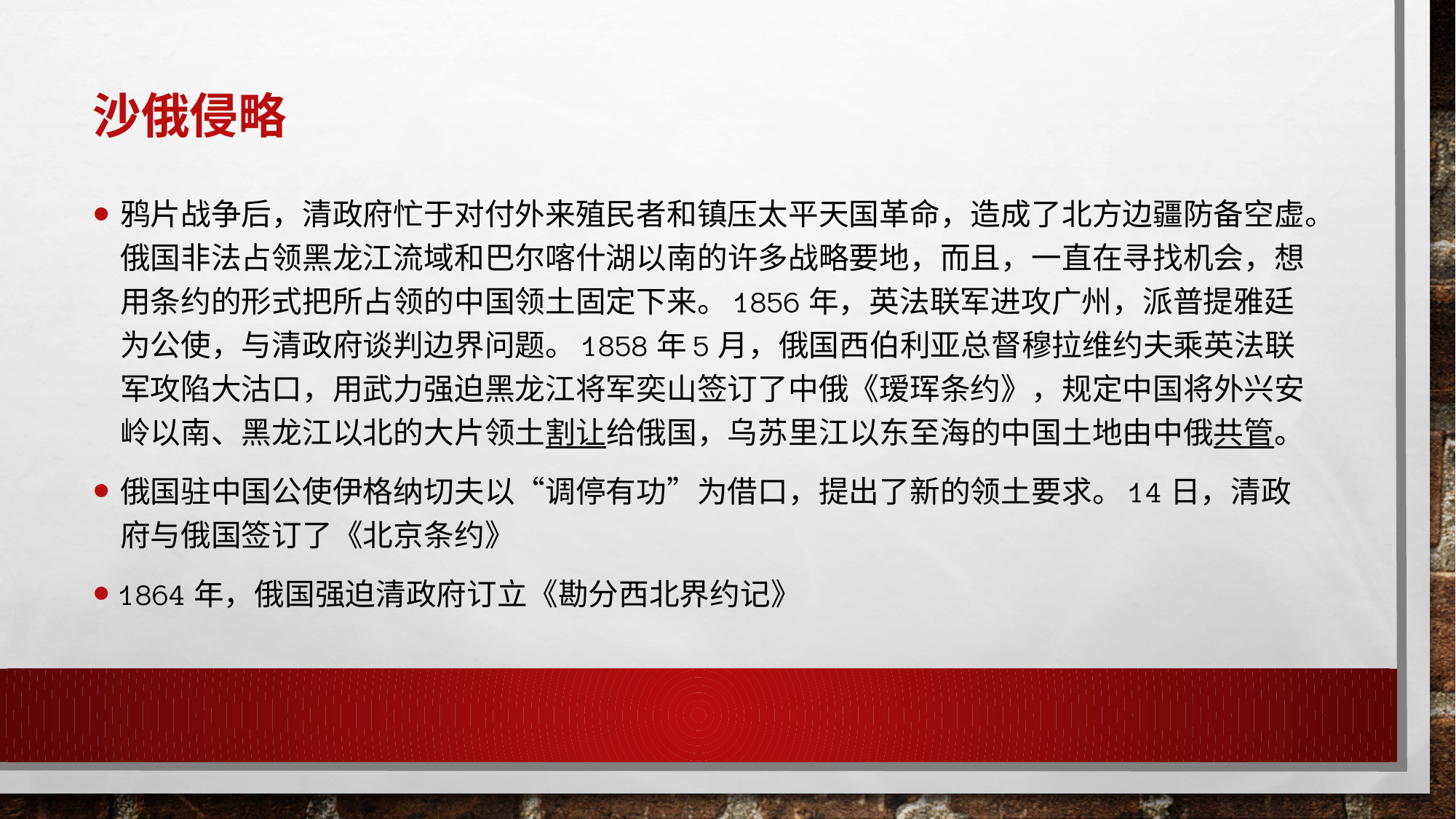

# 沙俄侵略
鸦片战争后，清政府忙于对付外来殖民者和镇压太平天国革命，造成了北方边疆防备空虚。俄国非法占领黑龙江流域和巴尔喀什湖以南的许多战略要地，而且，一直在寻找机会，想用条约的形式把所占领的中国领土固定下来。1856年，英法联军进攻广州，派普提雅廷为公使，与清政府谈判边界问题。1858年5月，俄国西伯利亚总督穆拉维约夫乘英法联军攻陷大沽口，用武力强迫黑龙江将军奕山签订了中俄《瑷珲条约》，规定中国将外兴安岭以南、黑龙江以北的大片领土割让给俄国，乌苏里江以东至海的中国土地由中俄共管。
俄国驻中国公使伊格纳切夫以“调停有功”为借口，提出了新的领土要求。14日，清政府与俄国签订了《北京条约》
1864年，俄国强迫清政府订立《勘分西北界约记》